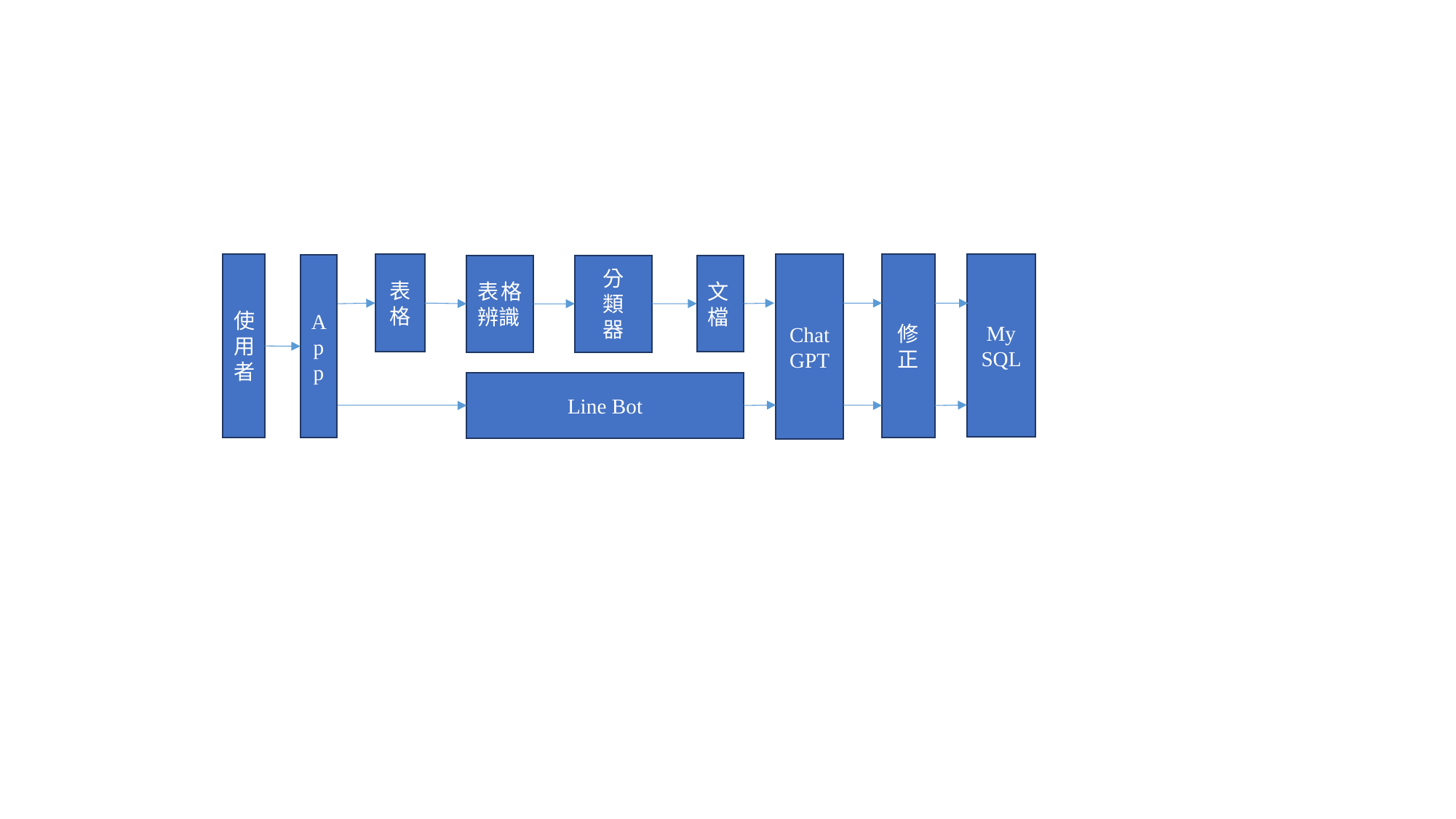

使
用
者
表格
Chat GPT
My
SQL
修
正
App
文
檔
表格辨識
分
類
器
Line Bot